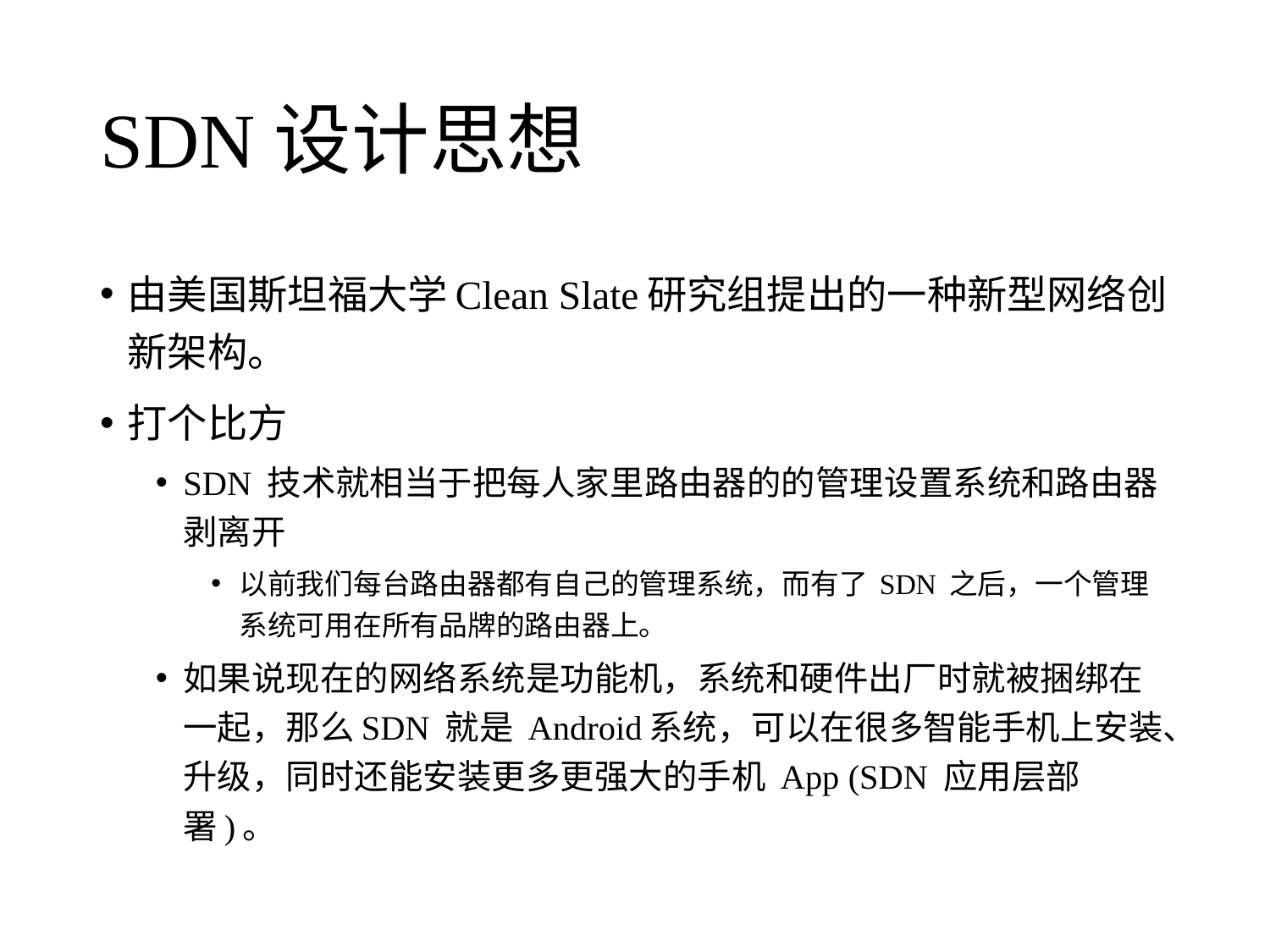

# SDN设计思想
由美国斯坦福大学Clean Slate研究组提出的一种新型网络创新架构。
打个比方
SDN 技术就相当于把每人家里路由器的的管理设置系统和路由器剥离开
以前我们每台路由器都有自己的管理系统，而有了 SDN 之后，一个管理系统可用在所有品牌的路由器上。
如果说现在的网络系统是功能机，系统和硬件出厂时就被捆绑在一起，那么SDN 就是 Android系统，可以在很多智能手机上安装、升级，同时还能安装更多更强大的手机 App (SDN 应用层部署)。